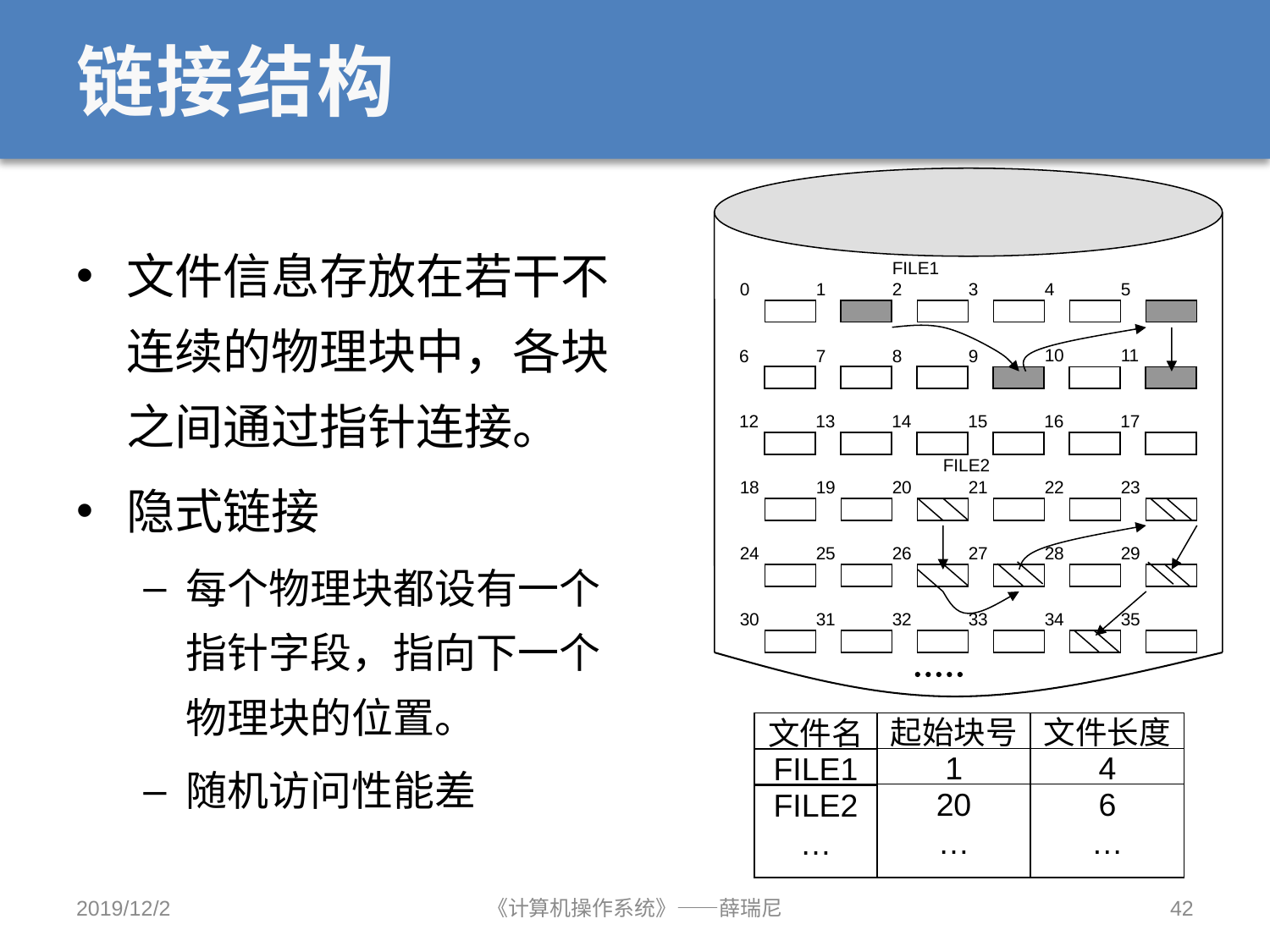

# 链接结构

FILE1
0
1
2
3
4
5

10
11
6

7
8
9
12
13
14
15
16
17

FILE2
18
19
20
21
22
23

24
25
26
27
28
29

30
31
32
33
34
35

文件信息存放在若干不连续的物理块中，各块之间通过指针连接。
隐式链接
每个物理块都设有一个指针字段，指向下一个物理块的位置。
随机访问性能差
起始块号
文件长度
文件名
1
4
FILE1
20
…
6
…
FILE2
…
2019/12/2
《计算机操作系统》——薛瑞尼
42